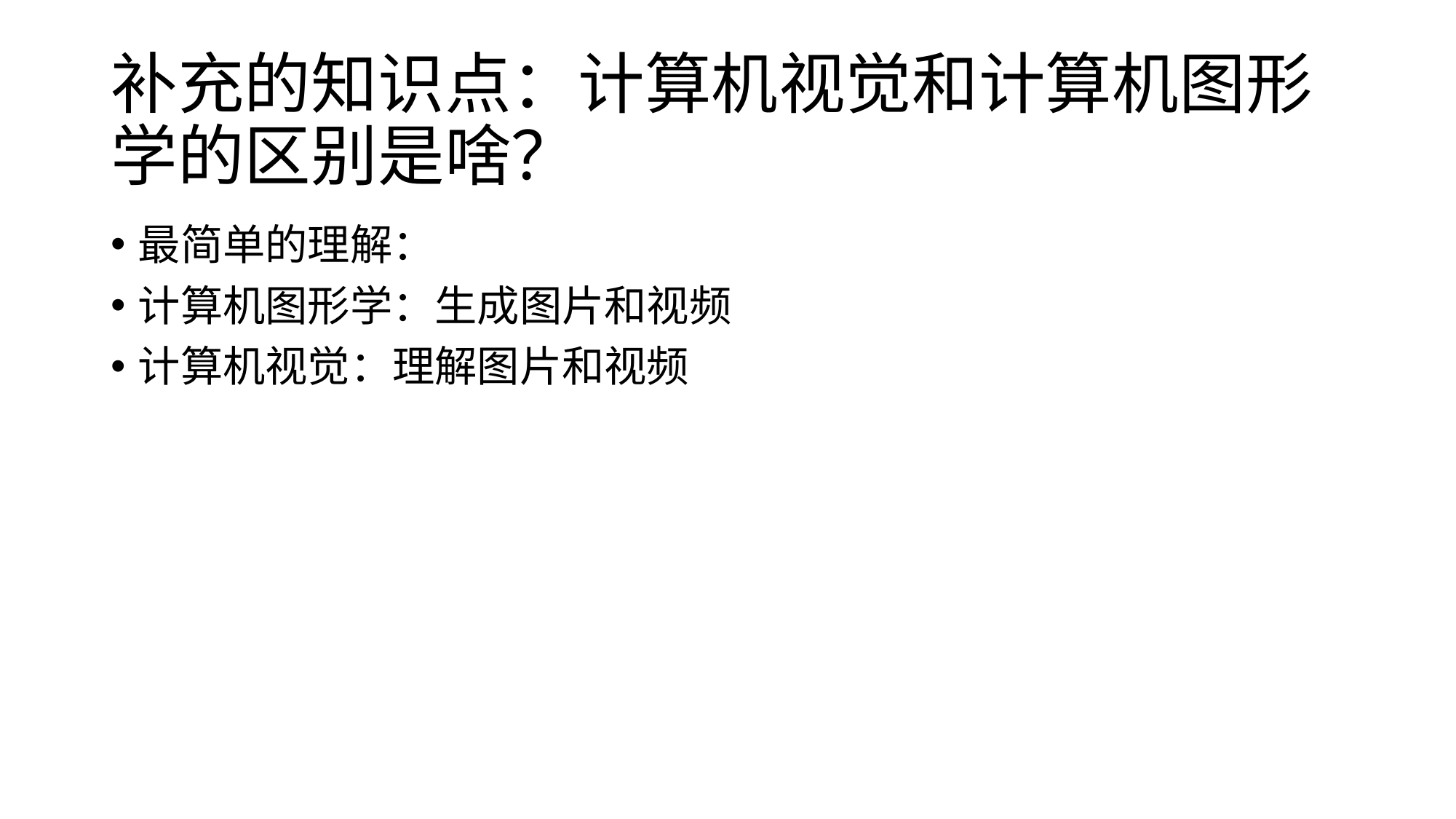

# 补充的知识点：计算机视觉和计算机图形学的区别是啥？
最简单的理解：
计算机图形学：生成图片和视频
计算机视觉：理解图片和视频